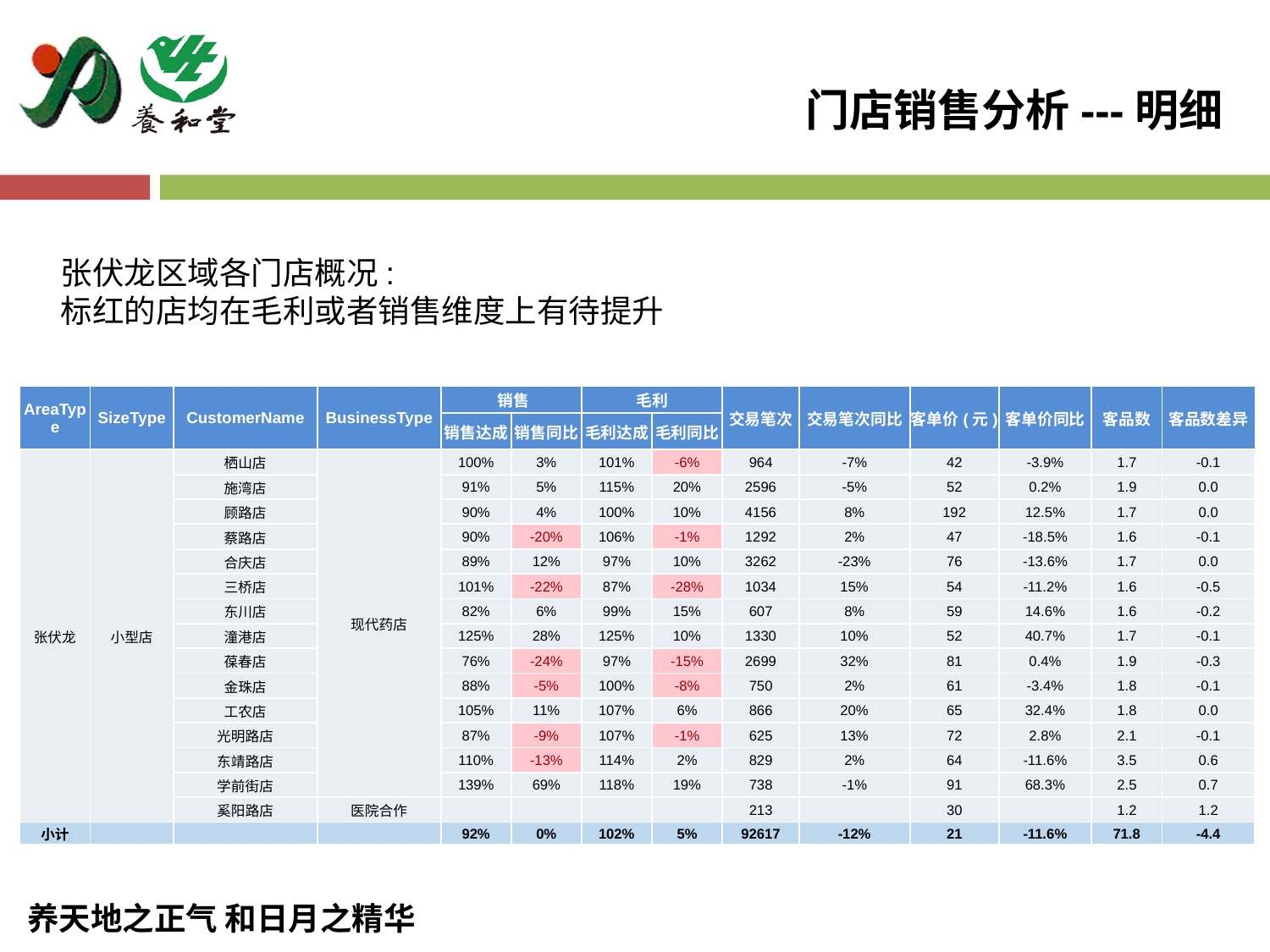

门店销售分析---明细
张伏龙区域各门店概况:
标红的店均在毛利或者销售维度上有待提升
| AreaType | SizeType | CustomerName | BusinessType | 销售 |  | 毛利 |  | 交易笔次 | 交易笔次同比 | 客单价(元) | 客单价同比 | 客品数 | 客品数差异 |
| --- | --- | --- | --- | --- | --- | --- | --- | --- | --- | --- | --- | --- | --- |
|  |  |  |  | 销售达成 | 销售同比 | 毛利达成 | 毛利同比 |  |  |  |  |  |  |
| 张伏龙 | 小型店 | 栖山店 | 现代药店 | 100% | 3% | 101% | -6% | 964 | -7% | 42 | -3.9% | 1.7 | -0.1 |
|  |  | 施湾店 |  | 91% | 5% | 115% | 20% | 2596 | -5% | 52 | 0.2% | 1.9 | 0.0 |
|  |  | 顾路店 |  | 90% | 4% | 100% | 10% | 4156 | 8% | 192 | 12.5% | 1.7 | 0.0 |
|  |  | 蔡路店 |  | 90% | -20% | 106% | -1% | 1292 | 2% | 47 | -18.5% | 1.6 | -0.1 |
|  |  | 合庆店 |  | 89% | 12% | 97% | 10% | 3262 | -23% | 76 | -13.6% | 1.7 | 0.0 |
|  |  | 三桥店 |  | 101% | -22% | 87% | -28% | 1034 | 15% | 54 | -11.2% | 1.6 | -0.5 |
|  |  | 东川店 |  | 82% | 6% | 99% | 15% | 607 | 8% | 59 | 14.6% | 1.6 | -0.2 |
|  |  | 潼港店 |  | 125% | 28% | 125% | 10% | 1330 | 10% | 52 | 40.7% | 1.7 | -0.1 |
|  |  | 葆春店 |  | 76% | -24% | 97% | -15% | 2699 | 32% | 81 | 0.4% | 1.9 | -0.3 |
|  |  | 金珠店 |  | 88% | -5% | 100% | -8% | 750 | 2% | 61 | -3.4% | 1.8 | -0.1 |
|  |  | 工农店 |  | 105% | 11% | 107% | 6% | 866 | 20% | 65 | 32.4% | 1.8 | 0.0 |
|  |  | 光明路店 |  | 87% | -9% | 107% | -1% | 625 | 13% | 72 | 2.8% | 2.1 | -0.1 |
|  |  | 东靖路店 |  | 110% | -13% | 114% | 2% | 829 | 2% | 64 | -11.6% | 3.5 | 0.6 |
|  |  | 学前街店 |  | 139% | 69% | 118% | 19% | 738 | -1% | 91 | 68.3% | 2.5 | 0.7 |
|  |  | 奚阳路店 | 医院合作 |  |  |  |  | 213 |  | 30 |  | 1.2 | 1.2 |
| 小计 |  |  |  | 92% | 0% | 102% | 5% | 92617 | -12% | 21 | -11.6% | 71.8 | -4.4 |